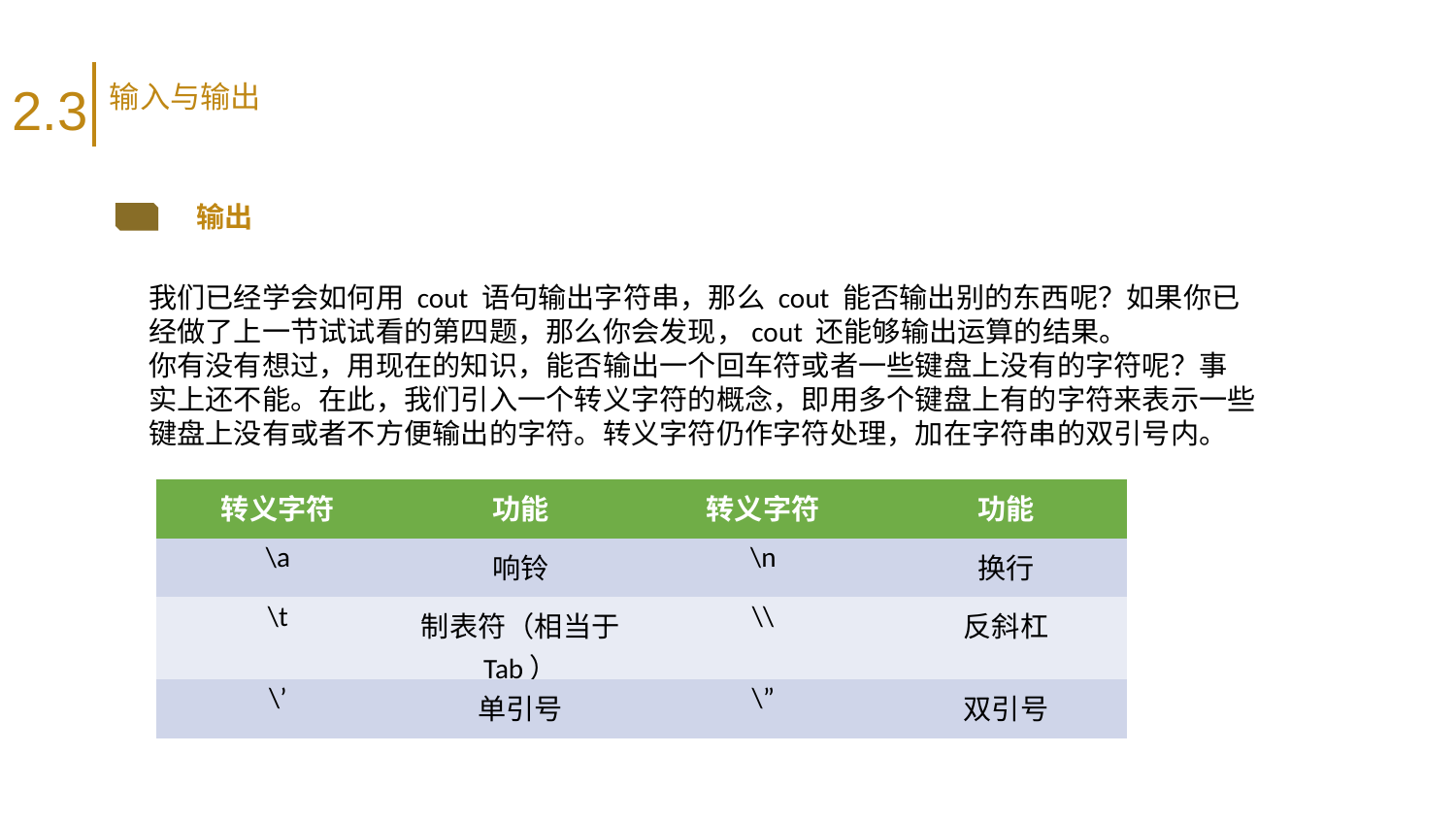

2.3
输入与输出

输出

我们已经学会如何用 cout 语句输出字符串，那么 cout 能否输出别的东西呢？如果你已
经做了上一节试试看的第四题，那么你会发现，cout 还能够输出运算的结果。
你有没有想过，用现在的知识，能否输出一个回车符或者一些键盘上没有的字符呢？事
实上还不能。在此，我们引入一个转义字符的概念，即用多个键盘上有的字符来表示一些
键盘上没有或者不方便输出的字符。转义字符仍作字符处理，加在字符串的双引号内。
| 转义字符 | 功能 | 转义字符 | 功能 |
| --- | --- | --- | --- |
| \a | 响铃 | \n | 换行 |
| \t | 制表符（相当于 Tab） | \\ | 反斜杠 |
| \’ | 单引号 | \” | 双引号 |